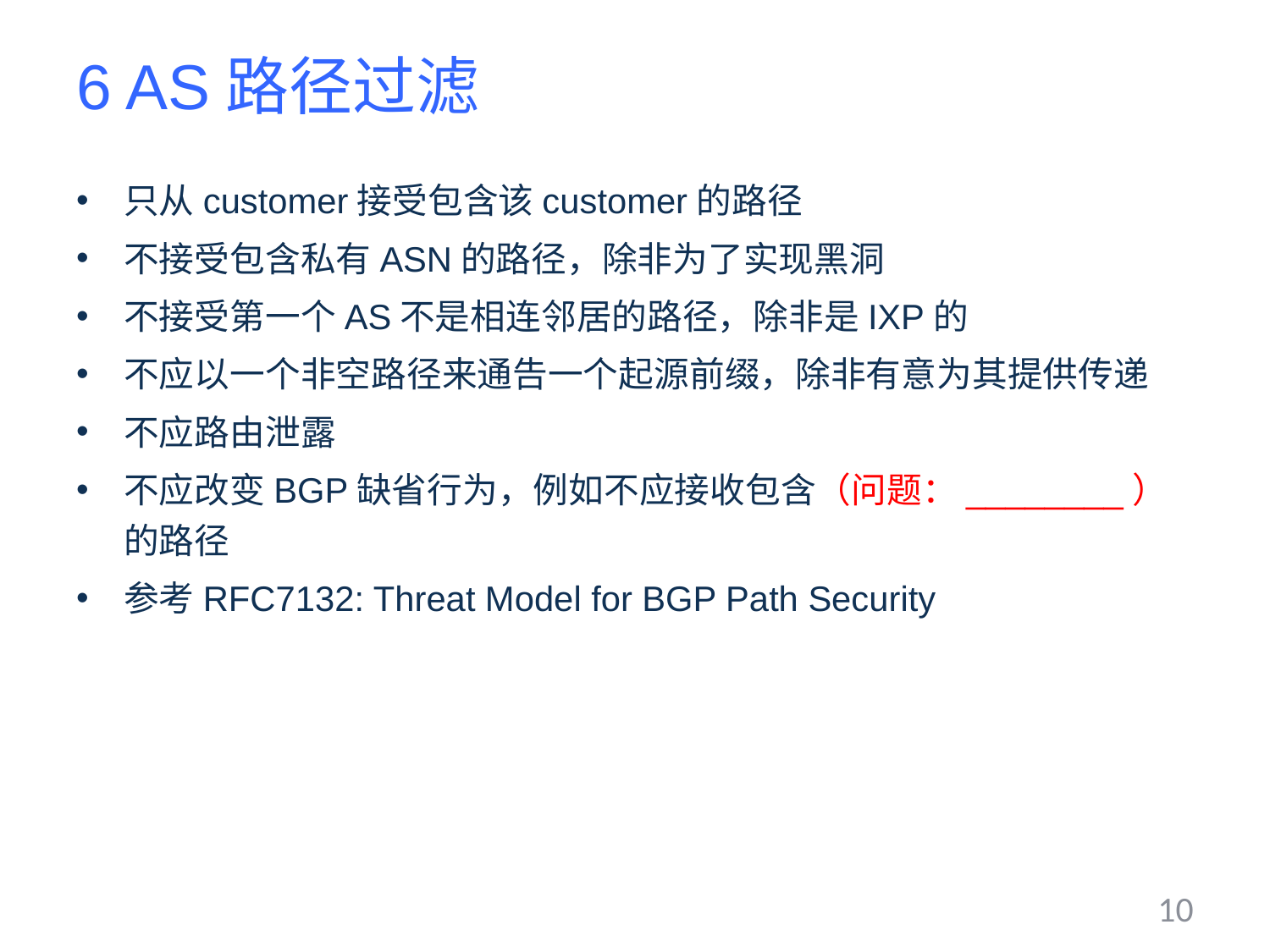

# 6 AS路径过滤
只从customer接受包含该customer的路径
不接受包含私有ASN的路径，除非为了实现黑洞
不接受第一个AS不是相连邻居的路径，除非是IXP的
不应以一个非空路径来通告一个起源前缀，除非有意为其提供传递
不应路由泄露
不应改变BGP缺省行为，例如不应接收包含（问题：________）的路径
参考RFC7132: Threat Model for BGP Path Security
10